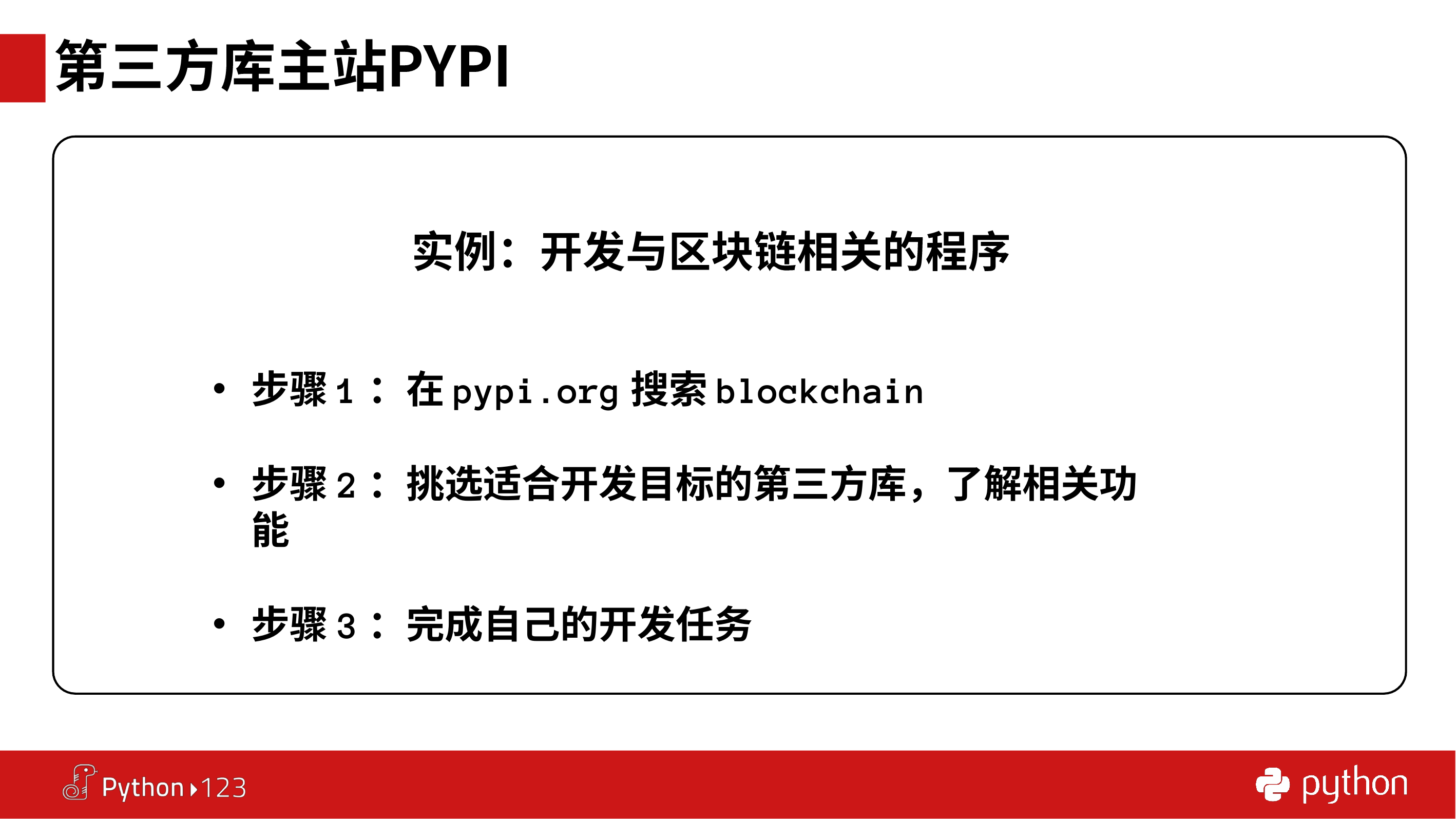

步骤1：在pypi.org搜索blockchain

步骤2：挑选适合开发目标的第三方库，了解相关功能

步骤3：完成自己的开发任务